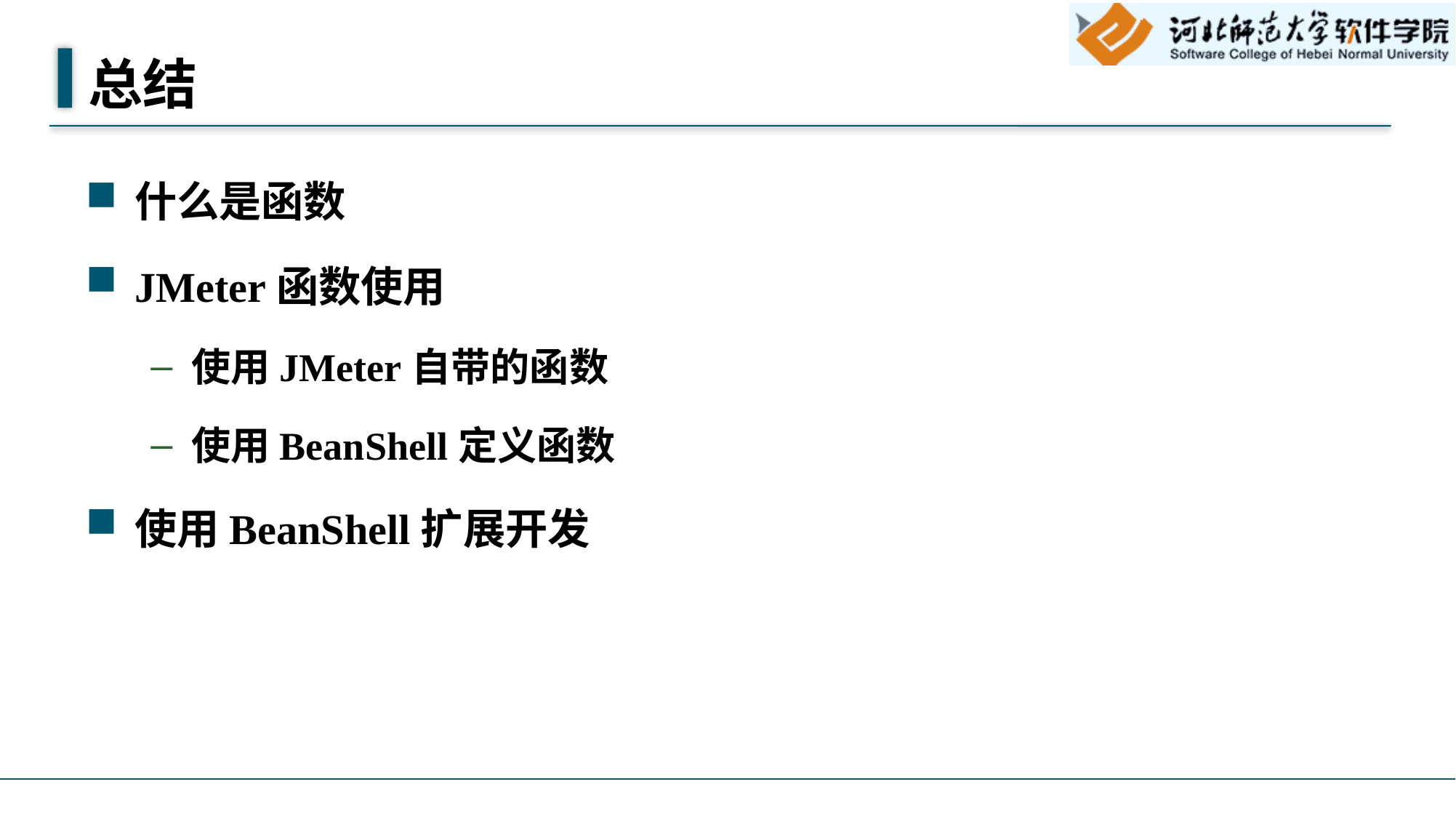

# 总结
什么是函数
JMeter函数使用
使用JMeter自带的函数
使用BeanShell定义函数
使用BeanShell扩展开发